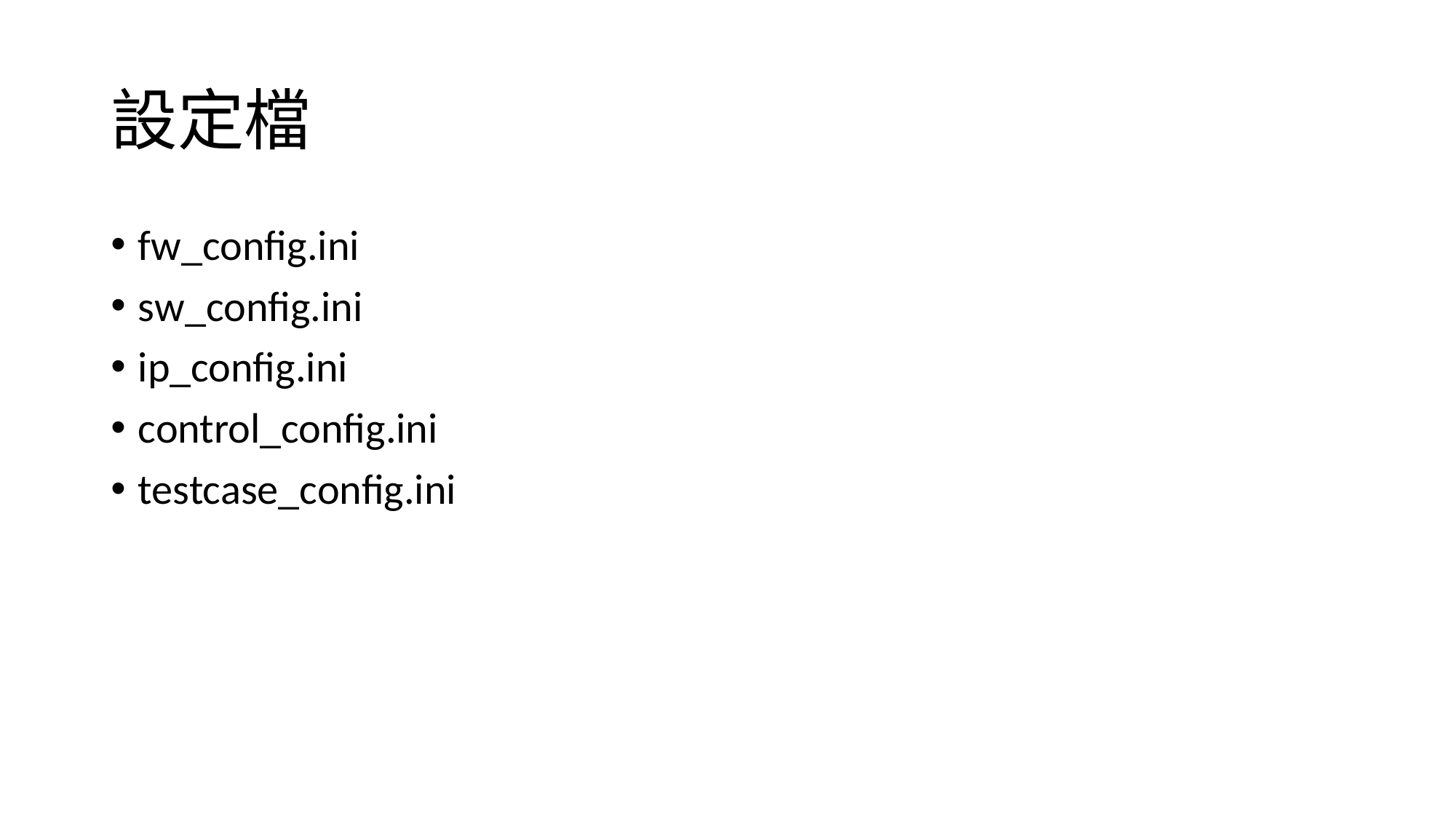

# 設定檔
fw_config.ini
sw_config.ini
ip_config.ini
control_config.ini
testcase_config.ini